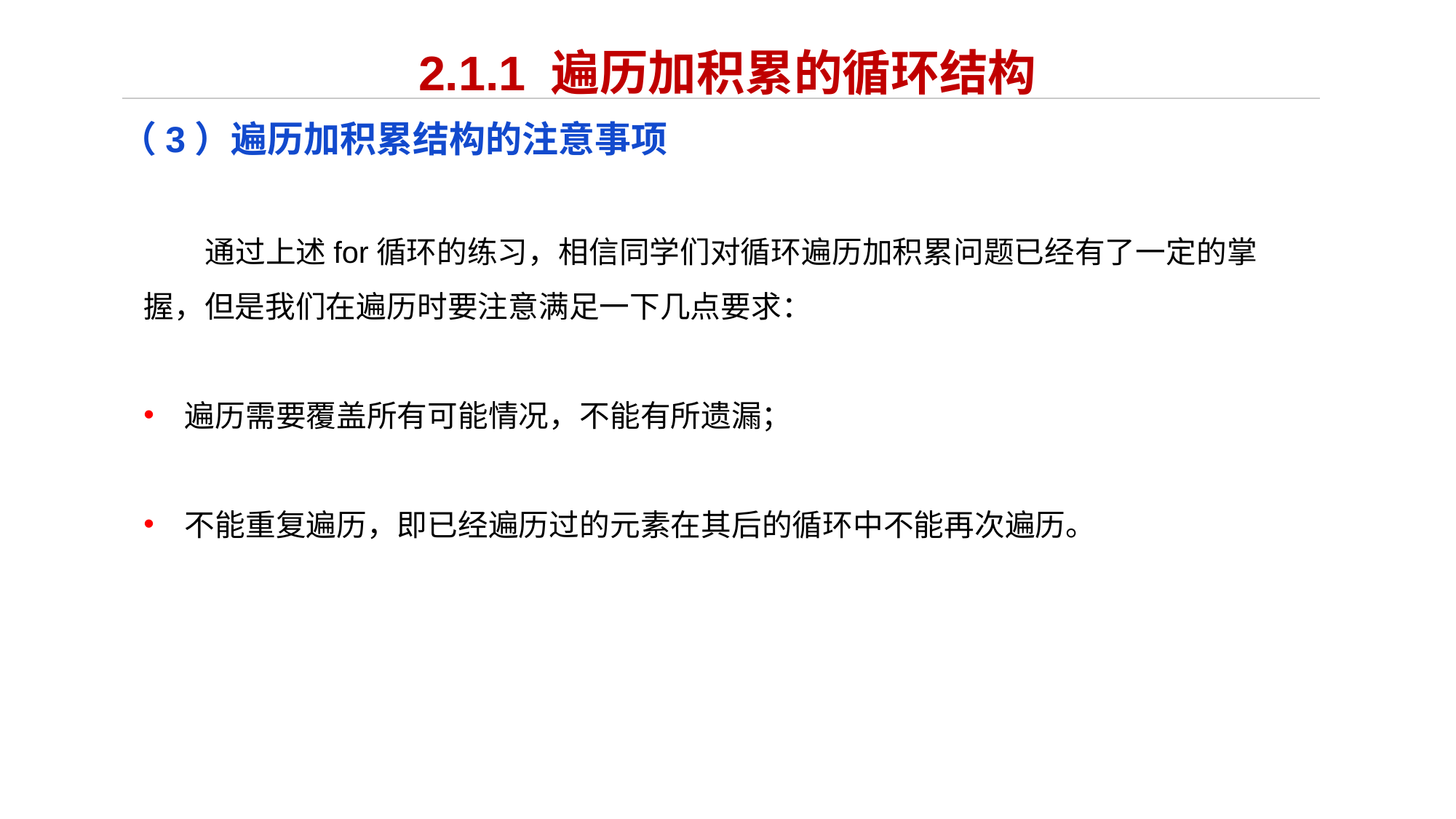

# 2.1.1 遍历加积累的循环结构
（3）遍历加积累结构的注意事项
        通过上述for循环的练习，相信同学们对循环遍历加积累问题已经有了一定的掌握，但是我们在遍历时要注意满足一下几点要求：

遍历需要覆盖所有可能情况，不能有所遗漏；

不能重复遍历，即已经遍历过的元素在其后的循环中不能再次遍历。